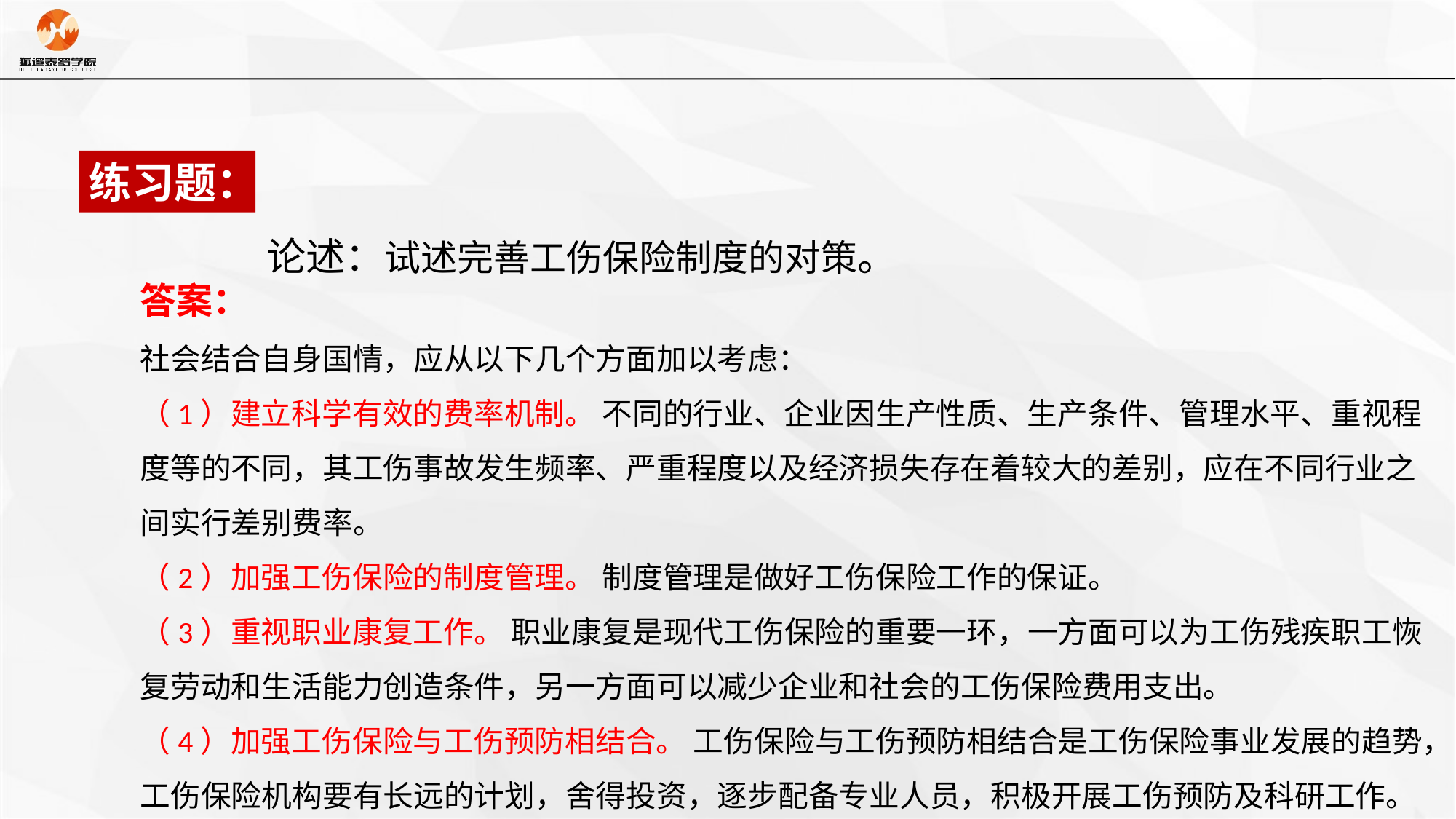

练习题：
论述：试述完善工伤保险制度的对策。
答案：
社会结合自身国情，应从以下几个方面加以考虑：
（1）建立科学有效的费率机制。 不同的行业、企业因生产性质、生产条件、管理水平、重视程度等的不同，其工伤事故发生频率、严重程度以及经济损失存在着较大的差别，应在不同行业之间实行差别费率。
（2）加强工伤保险的制度管理。 制度管理是做好工伤保险工作的保证。
（3）重视职业康复工作。 职业康复是现代工伤保险的重要一环，一方面可以为工伤残疾职工恢复劳动和生活能力创造条件，另一方面可以减少企业和社会的工伤保险费用支出。
（4）加强工伤保险与工伤预防相结合。 工伤保险与工伤预防相结合是工伤保险事业发展的趋势，工伤保险机构要有长远的计划，舍得投资，逐步配备专业人员，积极开展工伤预防及科研工作。